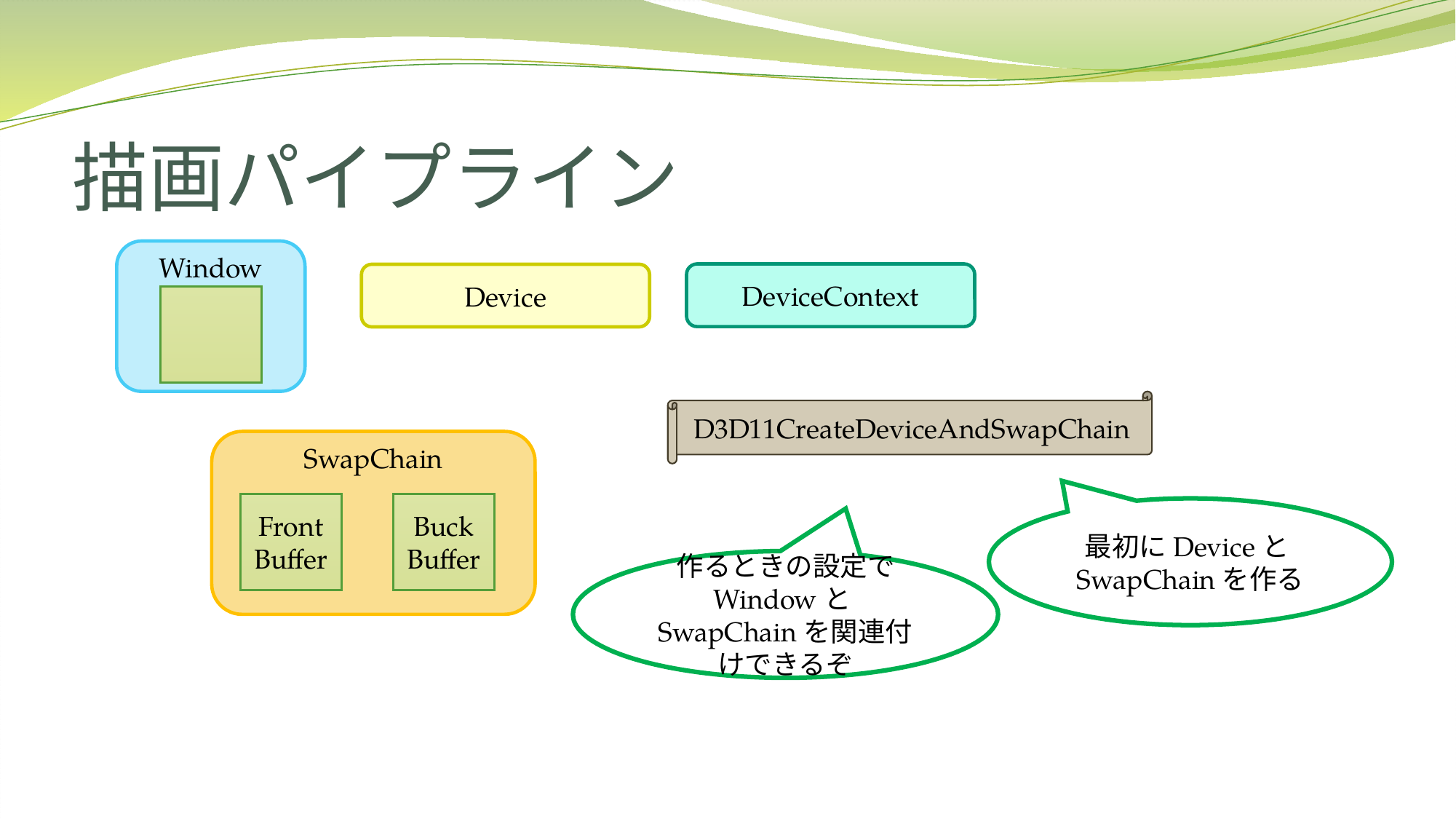

# 描画パイプライン
Window
DeviceContext
Device

D3D11CreateDeviceAndSwapChain
SwapChain

Buck
Buffer
Front
Buffer
最初にDeviceとSwapChainを作る
作るときの設定で
WindowとSwapChainを関連付けできるぞ